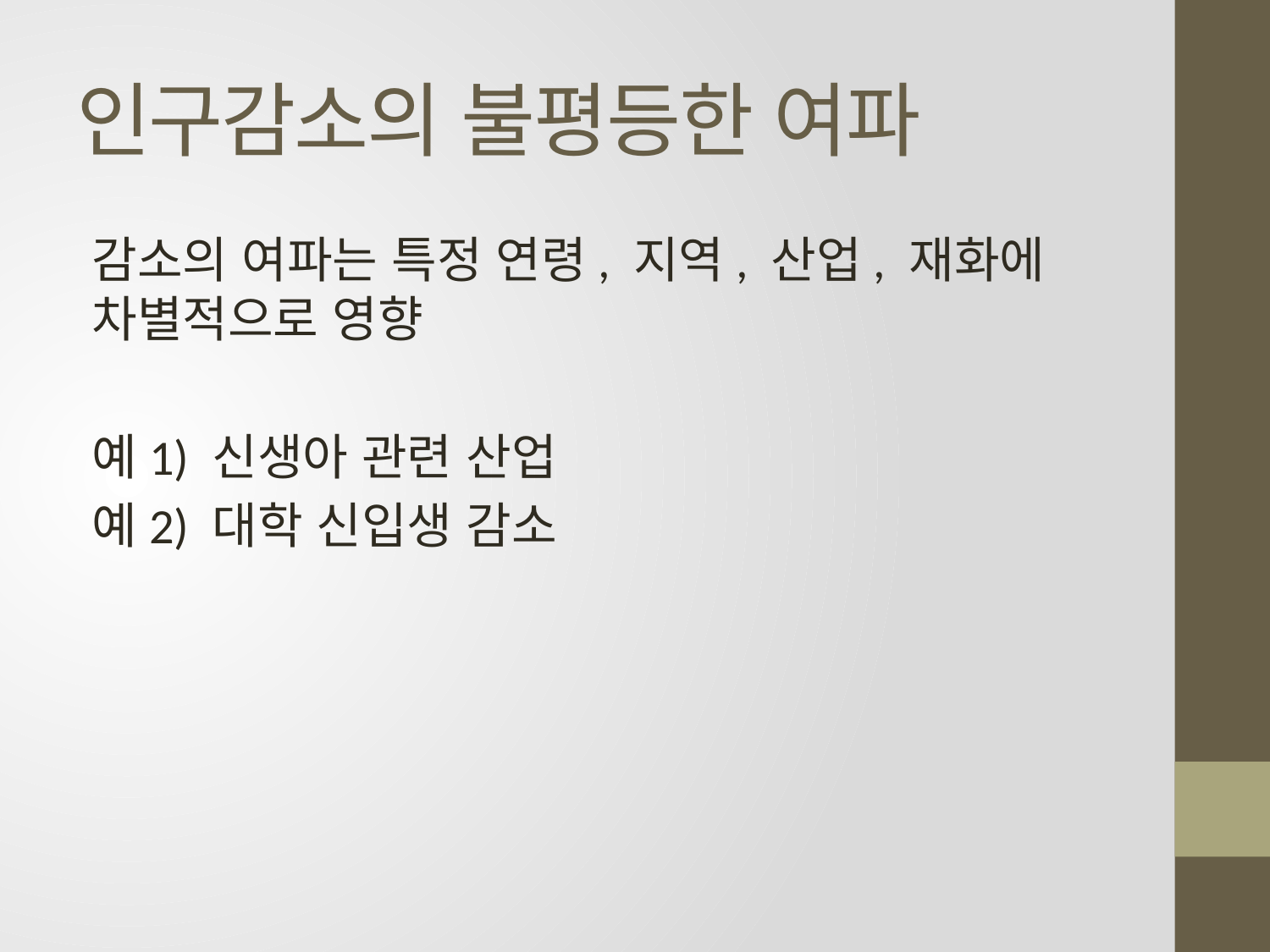

# 인구감소의 불평등한 여파
감소의 여파는 특정 연령, 지역, 산업, 재화에 차별적으로 영향

예1) 신생아 관련 산업
예2) 대학 신입생 감소